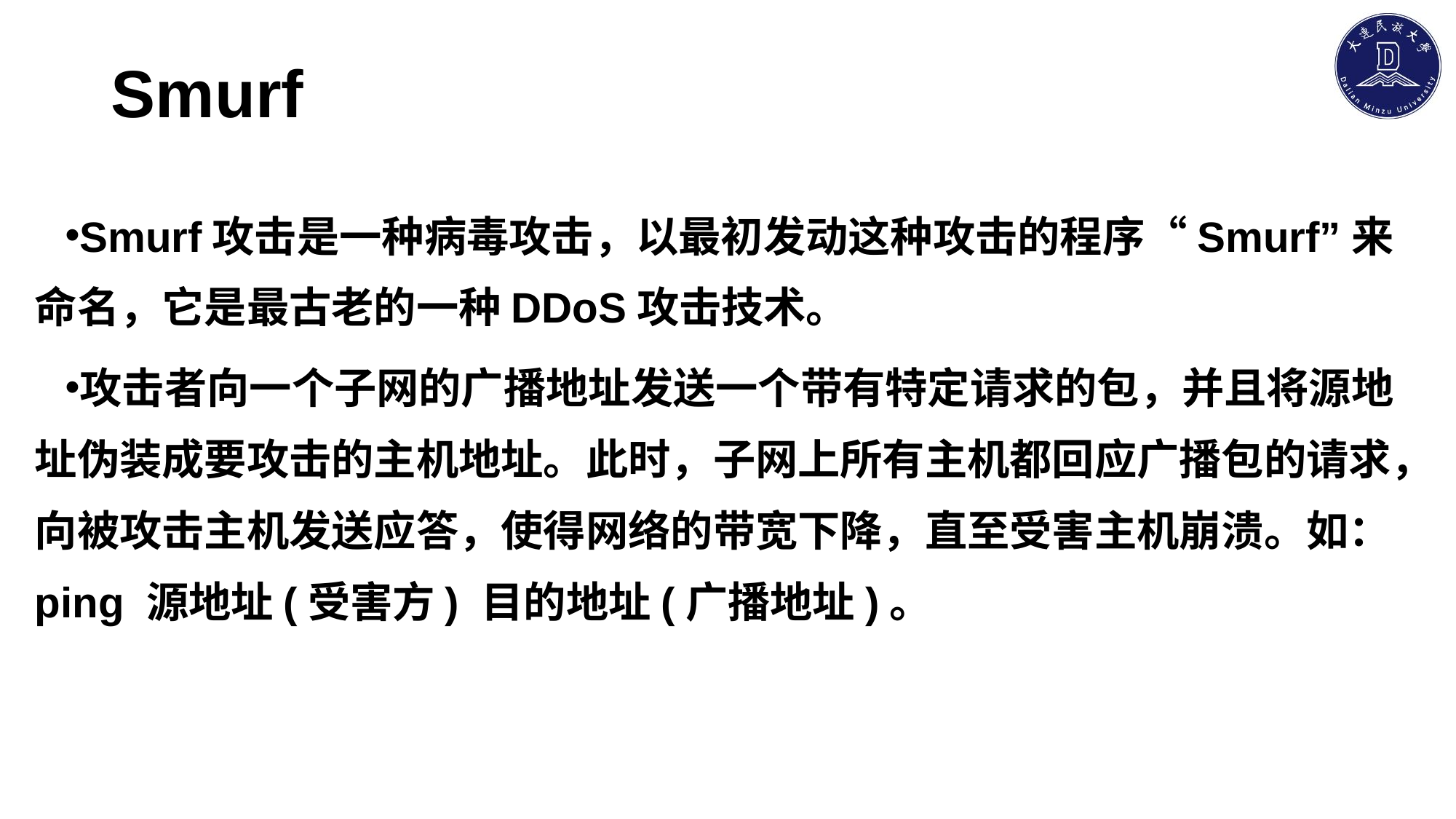

# Smurf
Smurf攻击是一种病毒攻击，以最初发动这种攻击的程序“Smurf”来命名，它是最古老的一种DDoS攻击技术。
攻击者向一个子网的广播地址发送一个带有特定请求的包，并且将源地址伪装成要攻击的主机地址。此时，子网上所有主机都回应广播包的请求，向被攻击主机发送应答，使得网络的带宽下降，直至受害主机崩溃。如：ping 源地址(受害方) 目的地址(广播地址)。